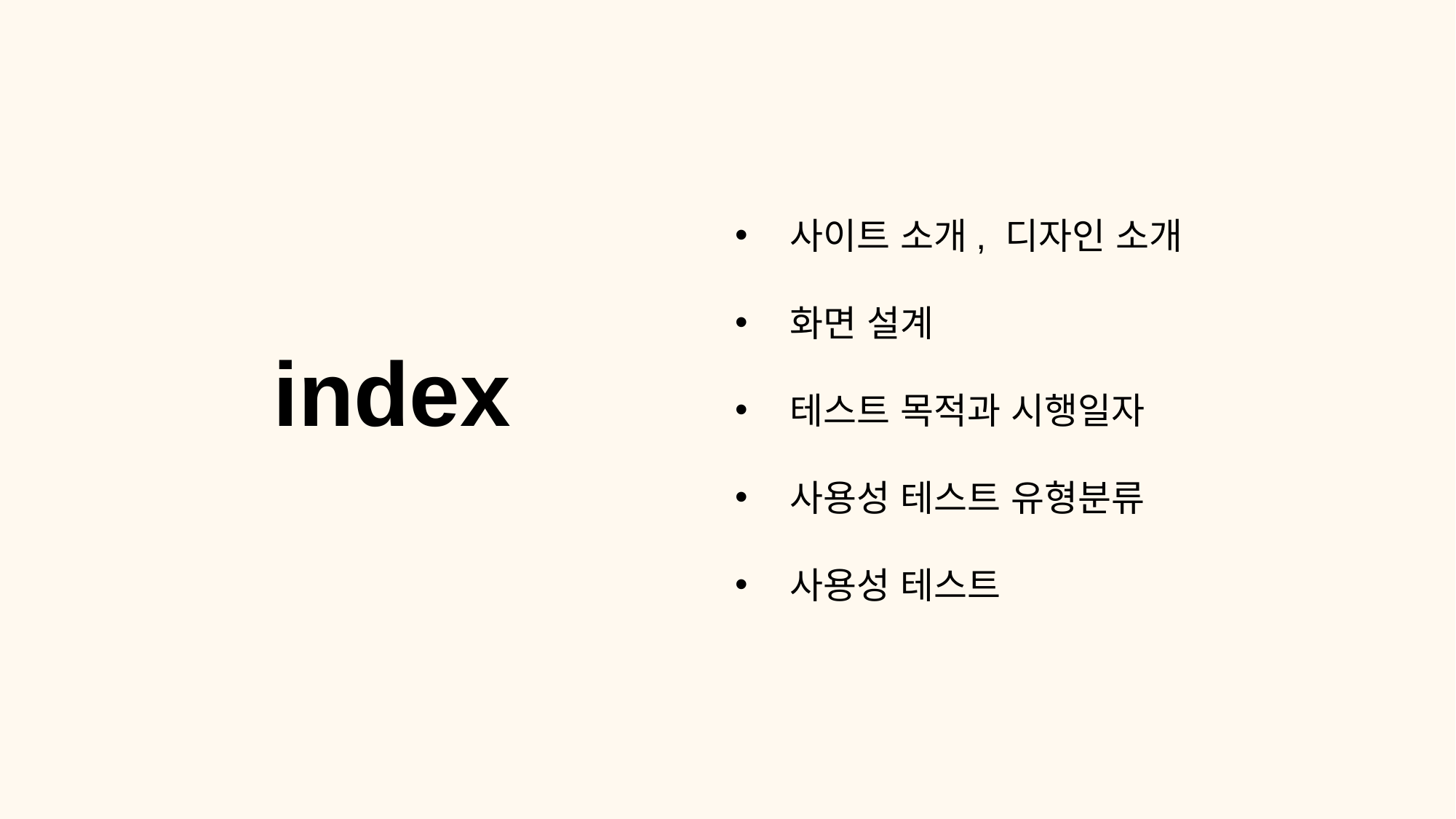

사이트 소개, 디자인 소개
화면 설계
테스트 목적과 시행일자
사용성 테스트 유형분류
사용성 테스트
index